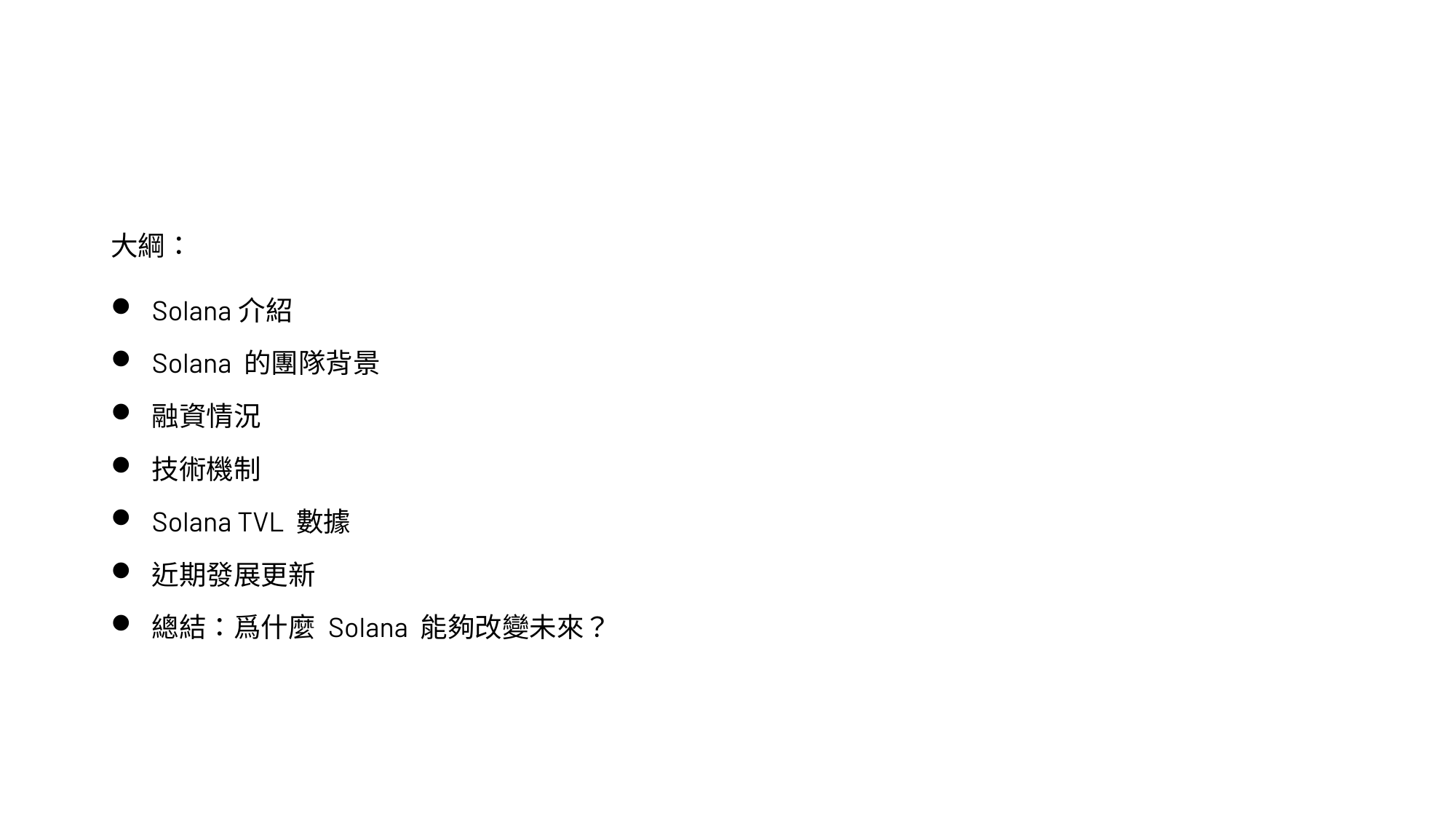

#
大綱：
Solana介紹
Solana 的團隊背景
融資情況
技術機制
Solana TVL 數據
近期發展更新
總結：爲什麼 Solana 能夠改變未來？